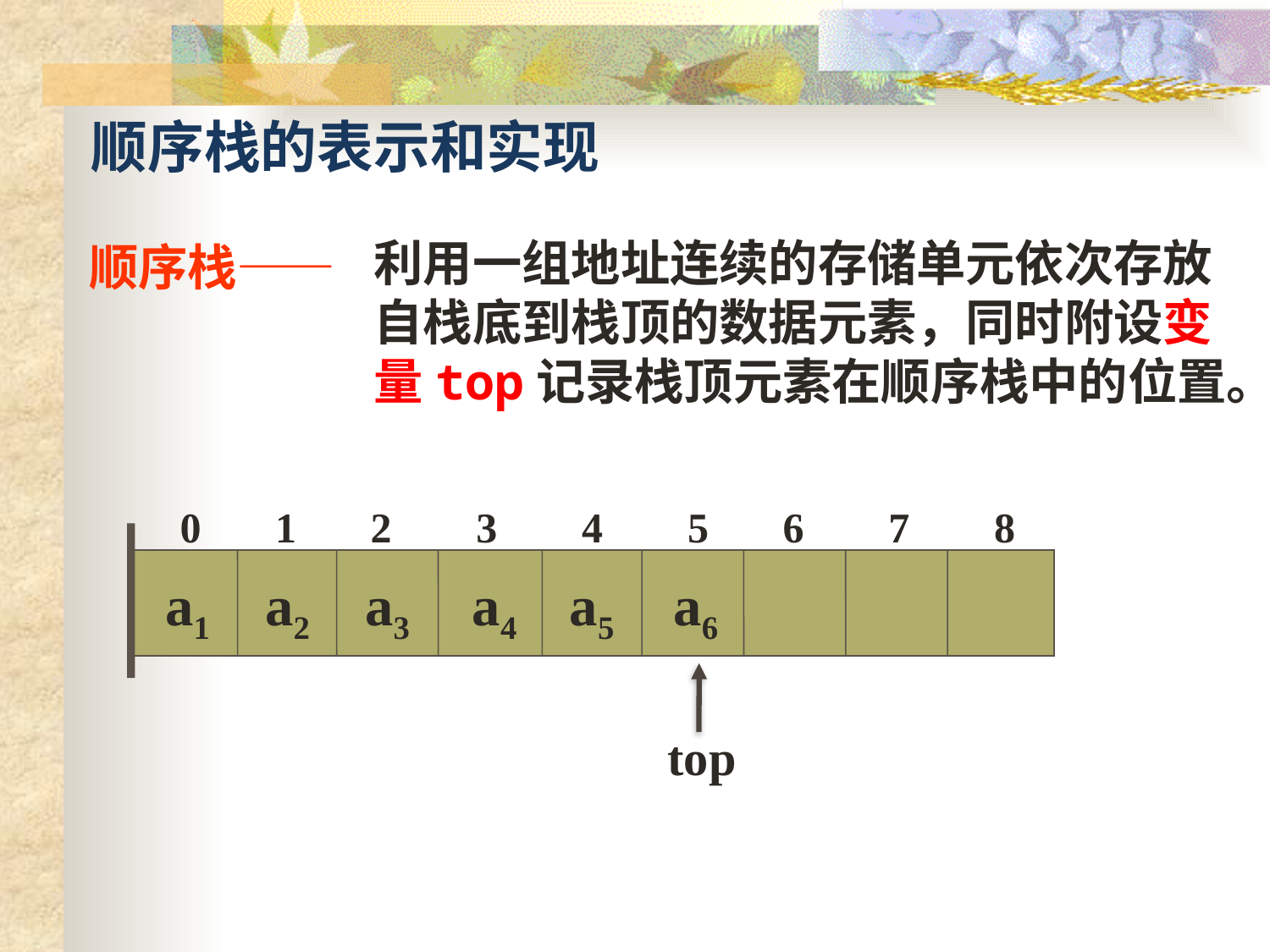

顺序栈的表示和实现
利用一组地址连续的存储单元依次存放自栈底到栈顶的数据元素，同时附设变量top记录栈顶元素在顺序栈中的位置。
顺序栈——
   0       1       2        3        4        5       6        7        8

a1
a2
a3
a4
a5
a6

top